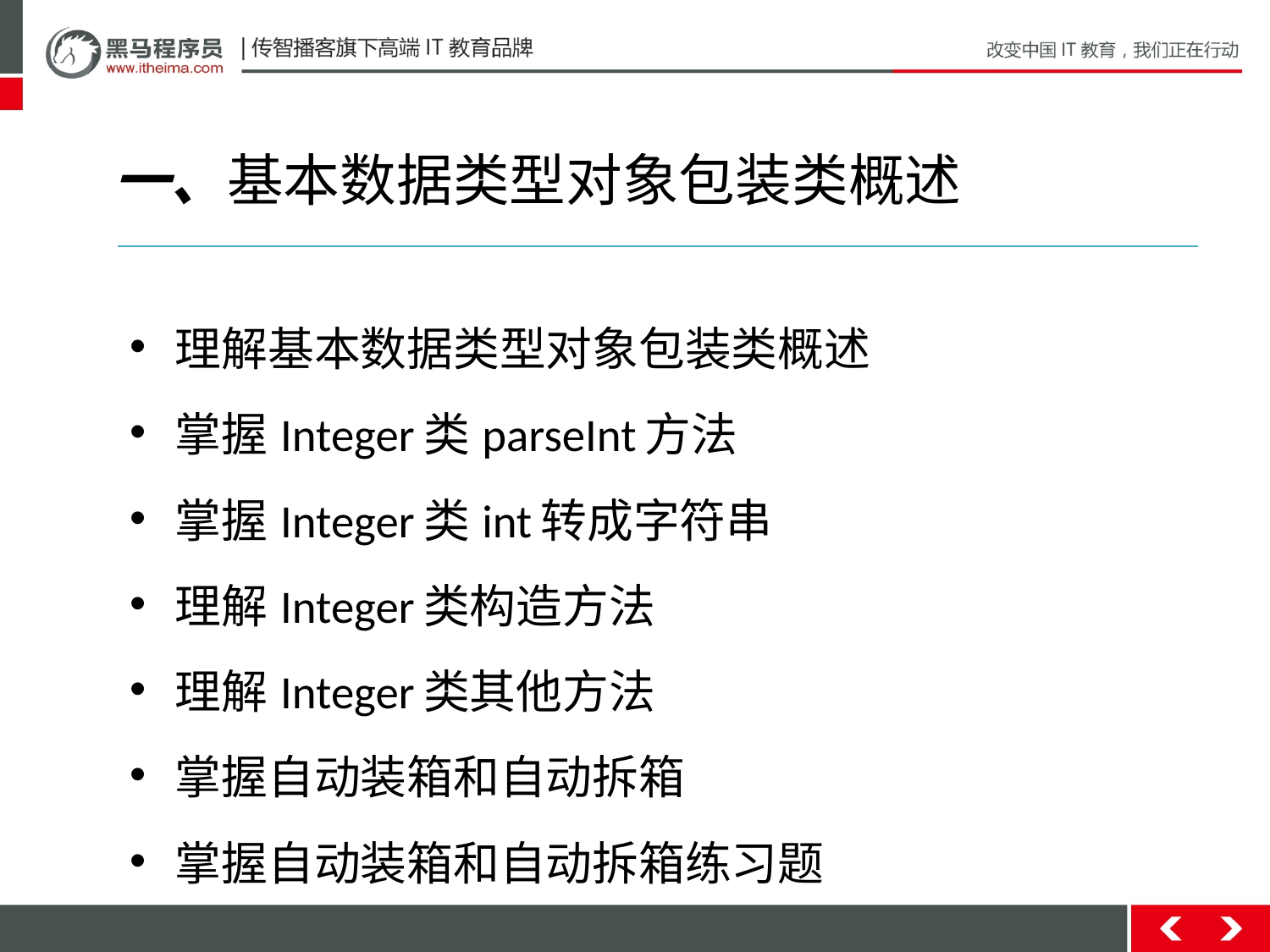

一、基本数据类型对象包装类概述
理解基本数据类型对象包装类概述
掌握Integer类parseInt方法
掌握Integer类int转成字符串
理解Integer类构造方法
理解Integer类其他方法
掌握自动装箱和自动拆箱
掌握自动装箱和自动拆箱练习题